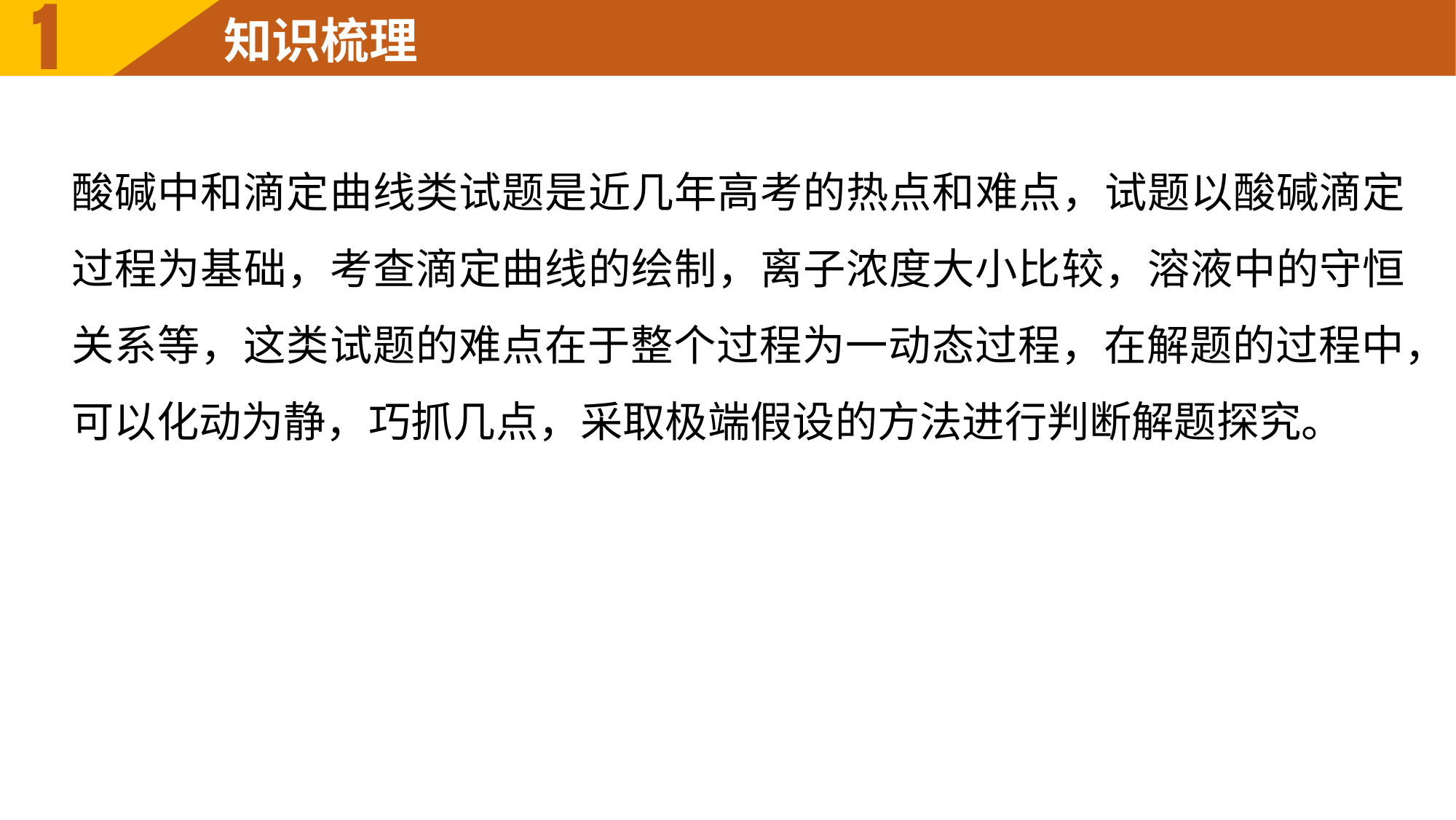

1

知识梳理
酸碱中和滴定曲线类试题是近几年高考的热点和难点，试题以酸碱滴定过程为基础，考查滴定曲线的绘制，离子浓度大小比较，溶液中的守恒关系等，这类试题的难点在于整个过程为一动态过程，在解题的过程中，可以化动为静，巧抓几点，采取极端假设的方法进行判断解题探究。